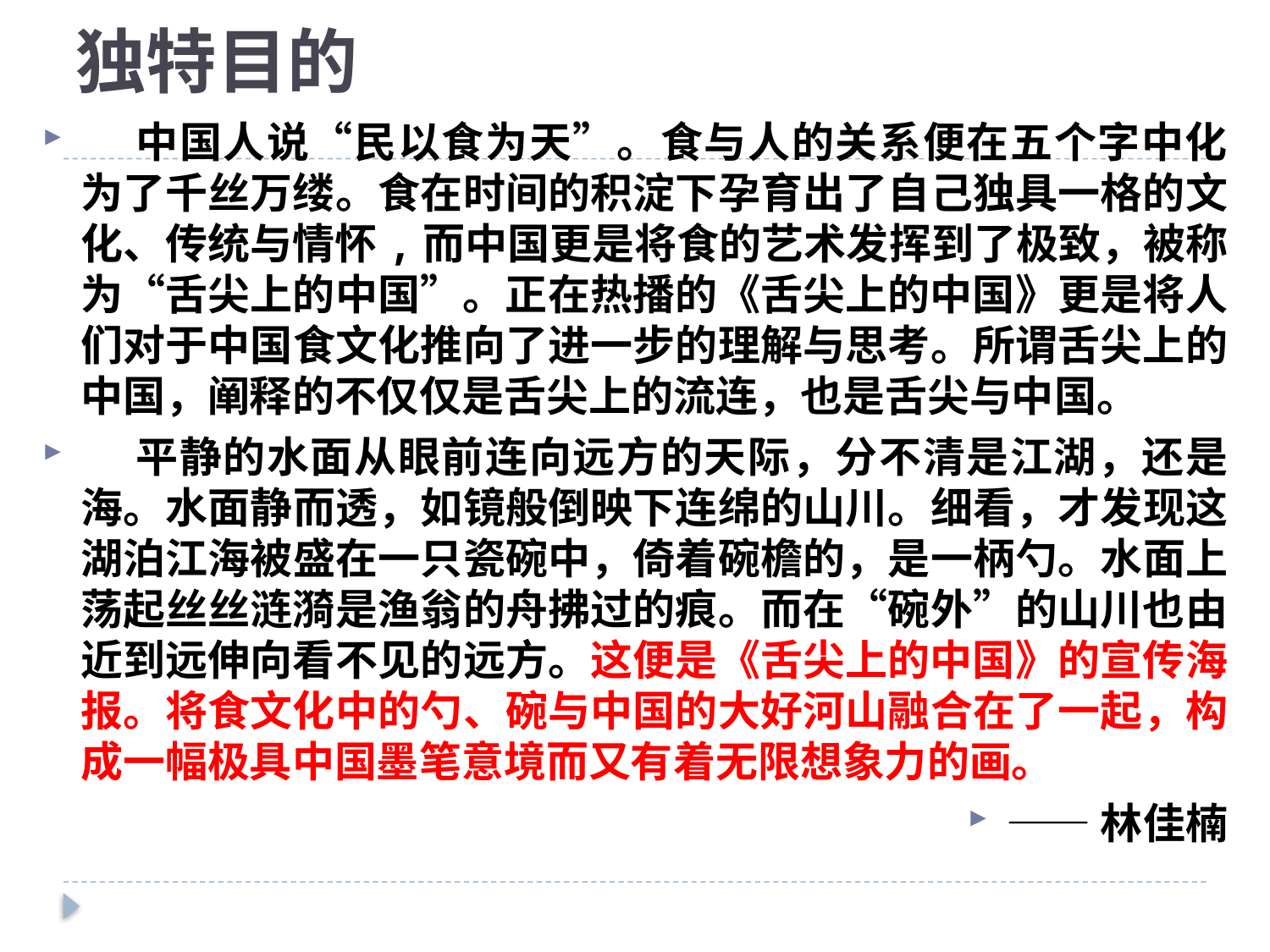

# 独特目的
    中国人说“民以食为天”。食与人的关系便在五个字中化为了千丝万缕。食在时间的积淀下孕育出了自己独具一格的文化、传统与情怀,而中国更是将食的艺术发挥到了极致，被称为“舌尖上的中国”。正在热播的《舌尖上的中国》更是将人们对于中国食文化推向了进一步的理解与思考。所谓舌尖上的中国，阐释的不仅仅是舌尖上的流连，也是舌尖与中国。
    平静的水面从眼前连向远方的天际，分不清是江湖，还是海。水面静而透，如镜般倒映下连绵的山川。细看，才发现这湖泊江海被盛在一只瓷碗中，倚着碗檐的，是一柄勺。水面上荡起丝丝涟漪是渔翁的舟拂过的痕。而在“碗外”的山川也由近到远伸向看不见的远方。这便是《舌尖上的中国》的宣传海报。将食文化中的勺、碗与中国的大好河山融合在了一起，构成一幅极具中国墨笔意境而又有着无限想象力的画。
——林佳楠